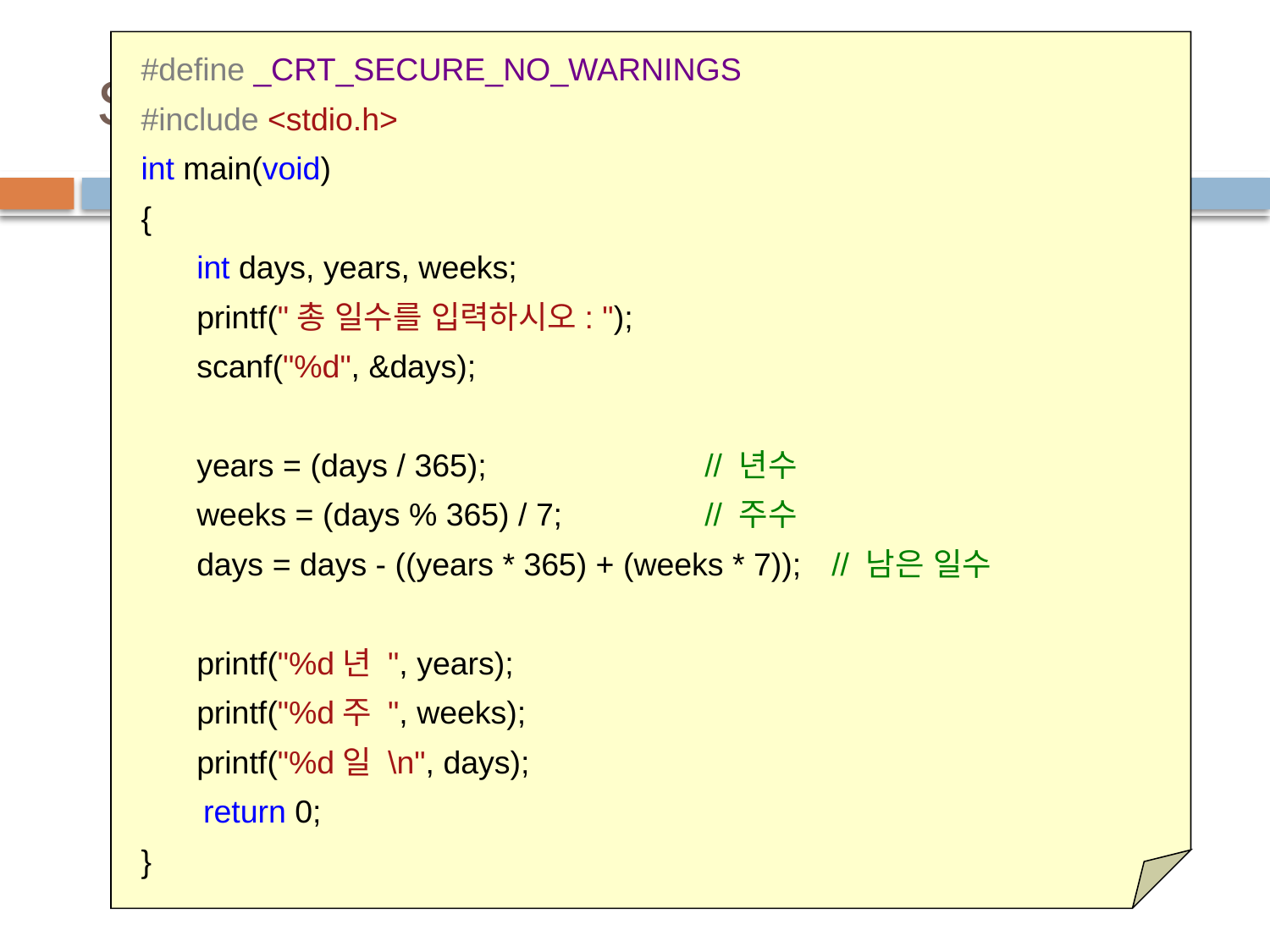

# Sol:
#define _CRT_SECURE_NO_WARNINGS
#include <stdio.h>
int main(void)
{
int days, years, weeks;
printf("총 일수를 입력하시오: ");
scanf("%d", &days);

years = (days / 365);		// 년수
weeks = (days % 365) / 7;		// 주수
days = days - ((years * 365) + (weeks * 7));	// 남은 일수

printf("%d년 ", years);
printf("%d주 ", weeks);
printf("%d일 \n", days);
       return 0;
}